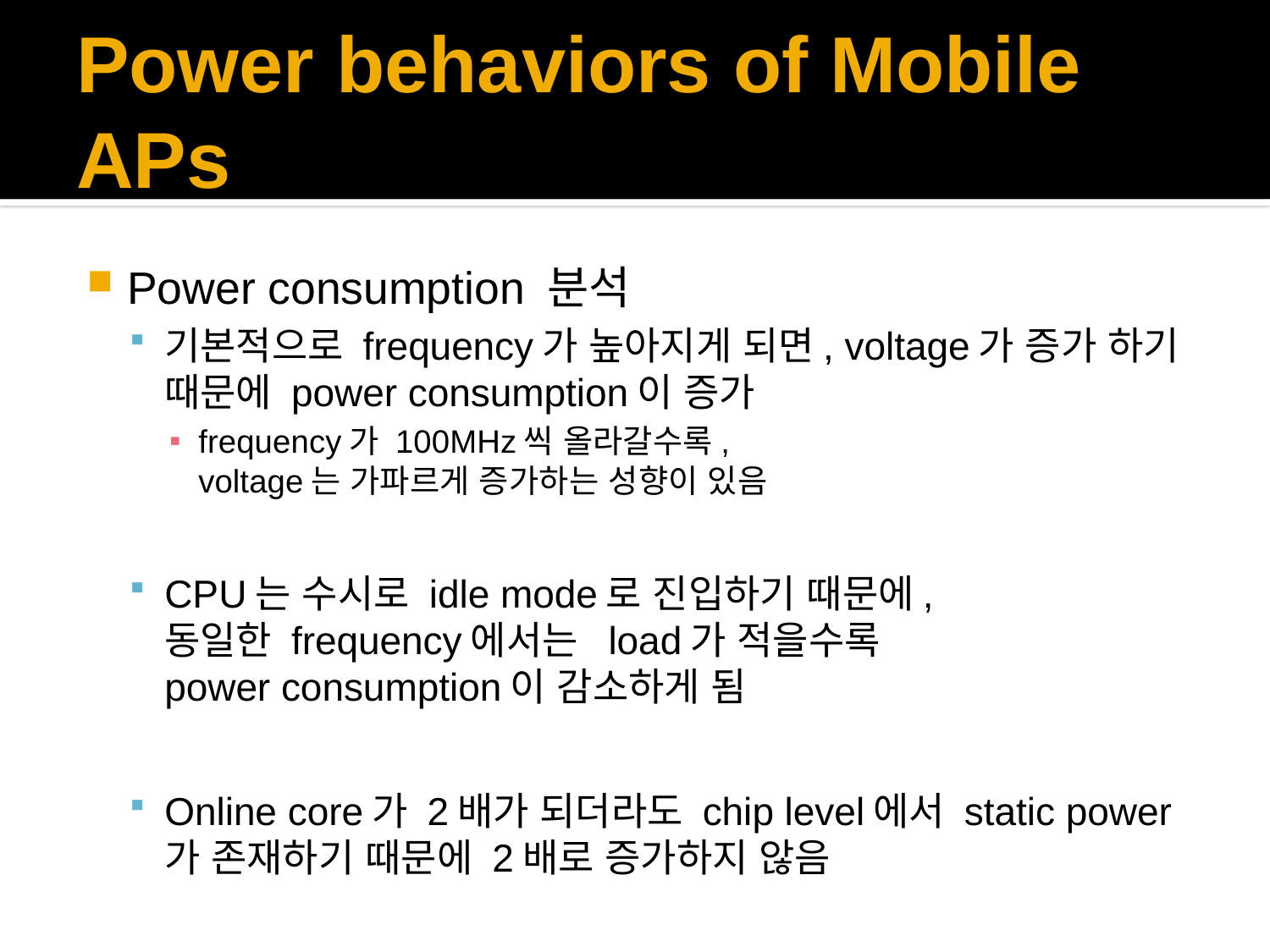

# Power behaviors of Mobile APs
Power consumption 분석
기본적으로 frequency가 높아지게 되면, voltage가 증가 하기 때문에 power consumption이 증가
frequency가 100MHz씩 올라갈수록,
voltage는 가파르게 증가하는 성향이 있음

CPU는 수시로 idle mode로 진입하기 때문에,
동일한 frequency에서는  load가 적을수록
power consumption이 감소하게 됨

Online core가 2배가 되더라도 chip level에서 static power가 존재하기 때문에 2배로 증가하지 않음